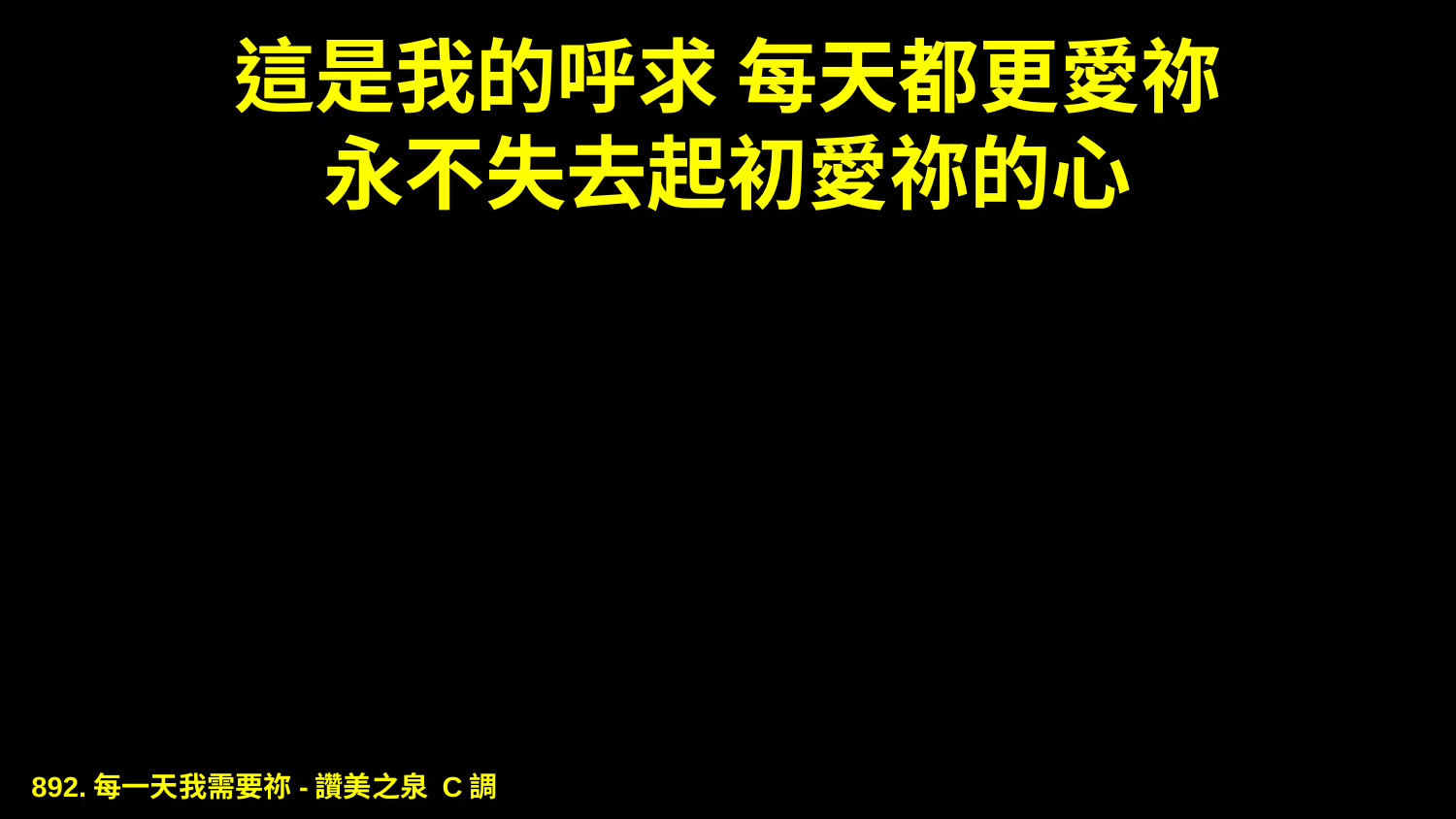

# 這是我的呼求 每天都更愛祢 永不失去起初愛祢的心
892.每一天我需要祢-讚美之泉 C調